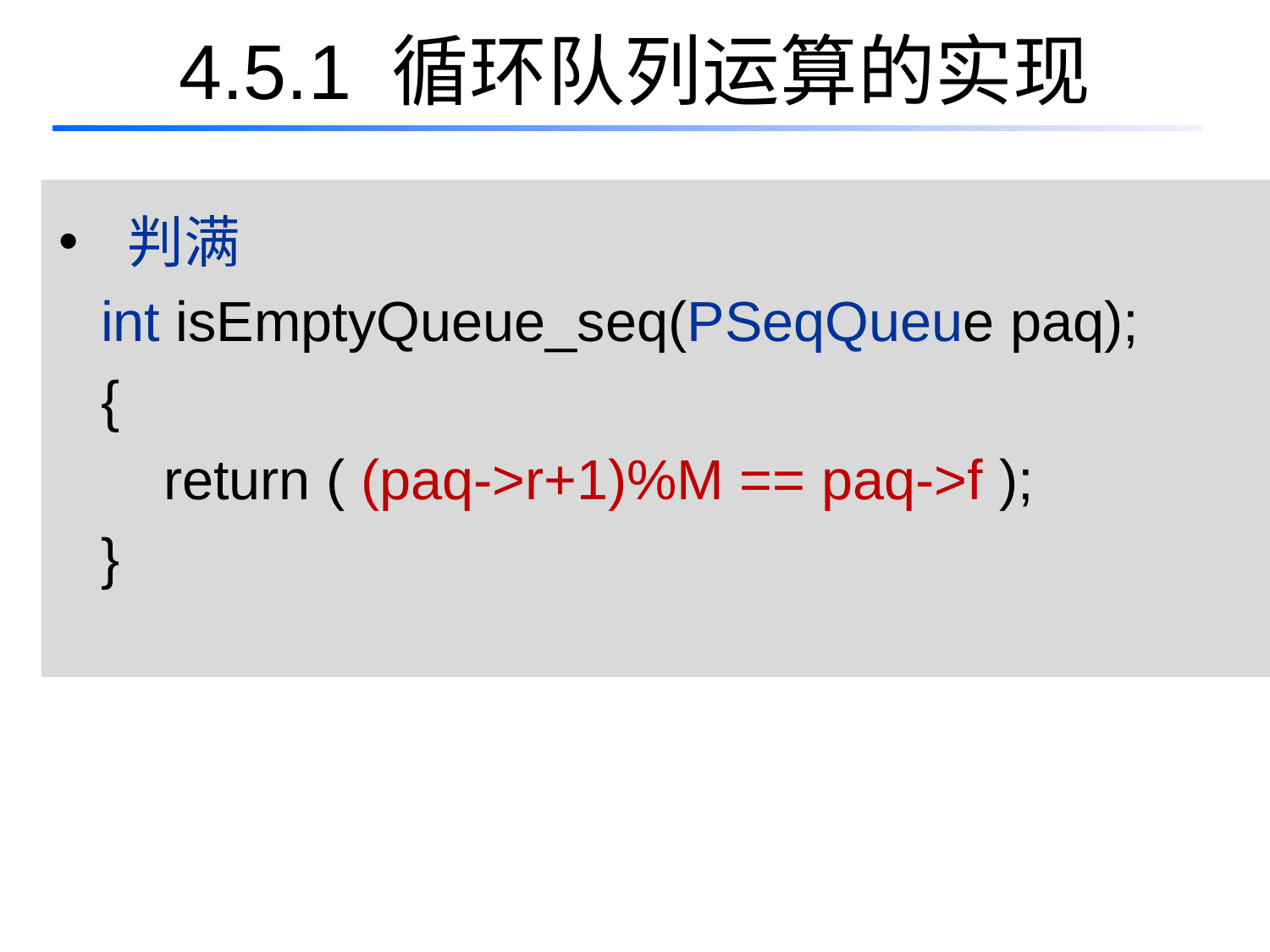

# 4.5.1 循环队列运算的实现

  判满
   int isEmptyQueue_seq(PSeqQueue paq);
   {
       return ( (paq->r+1)%M == paq->f );
   }